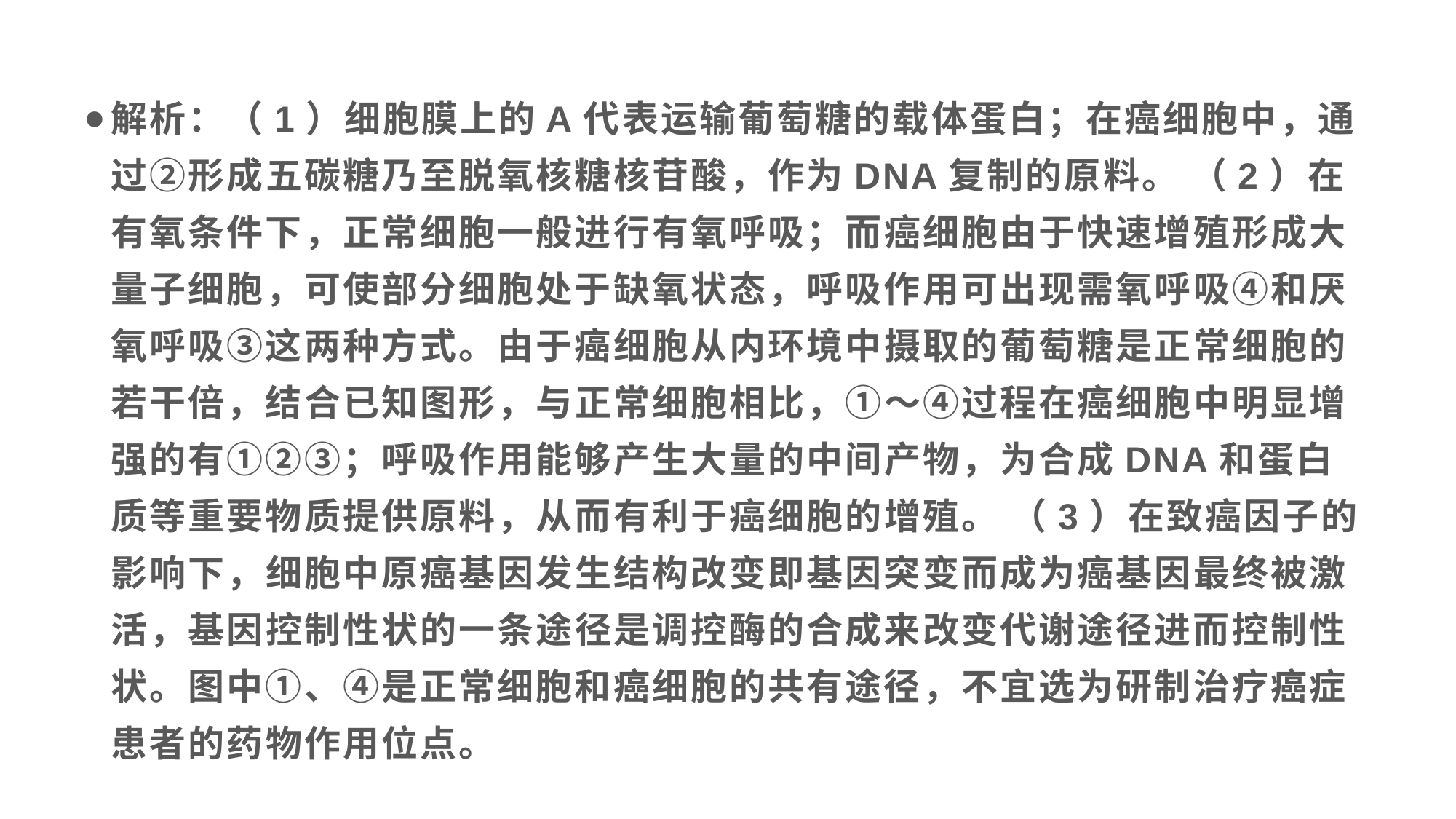

解析：（1）细胞膜上的A代表运输葡萄糖的载体蛋白；在癌细胞中，通过②形成五碳糖乃至脱氧核糖核苷酸，作为DNA复制的原料。 （2）在有氧条件下，正常细胞一般进行有氧呼吸；而癌细胞由于快速增殖形成大量子细胞，可使部分细胞处于缺氧状态，呼吸作用可出现需氧呼吸④和厌氧呼吸③这两种方式。由于癌细胞从内环境中摄取的葡萄糖是正常细胞的若干倍，结合已知图形，与正常细胞相比，①～④过程在癌细胞中明显增强的有①②③；呼吸作用能够产生大量的中间产物，为合成DNA和蛋白质等重要物质提供原料，从而有利于癌细胞的增殖。 （3）在致癌因子的影响下，细胞中原癌基因发生结构改变即基因突变而成为癌基因最终被激活，基因控制性状的一条途径是调控酶的合成来改变代谢途径进而控制性状。图中①、④是正常细胞和癌细胞的共有途径，不宜选为研制治疗癌症患者的药物作用位点。